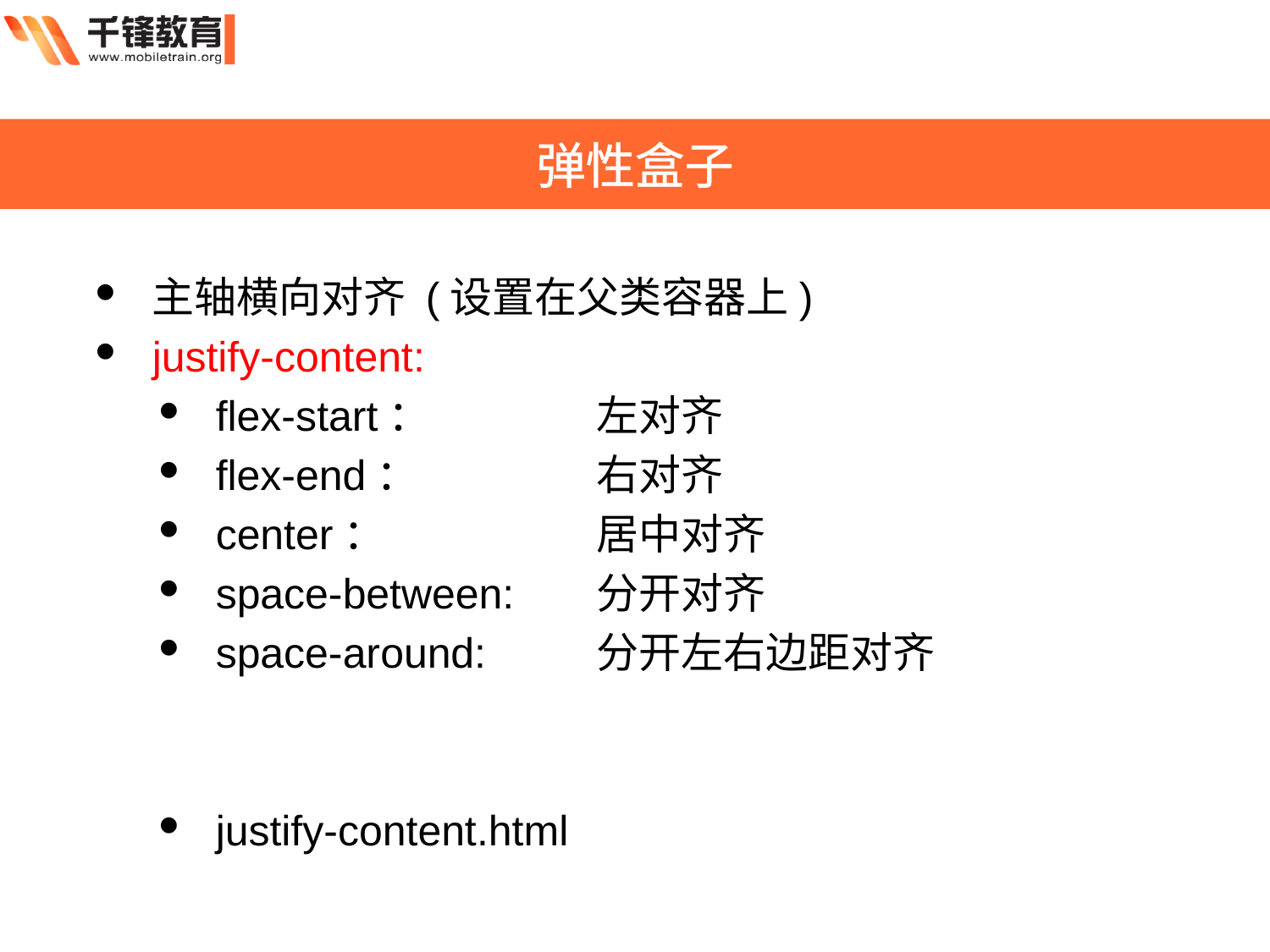

弹性盒子
主轴横向对齐 (设置在父类容器上)
justify-content:
flex-start：		左对齐
flex-end：		右对齐
center：		居中对齐
space-between: 	分开对齐
space-around:	分开左右边距对齐

justify-content.html